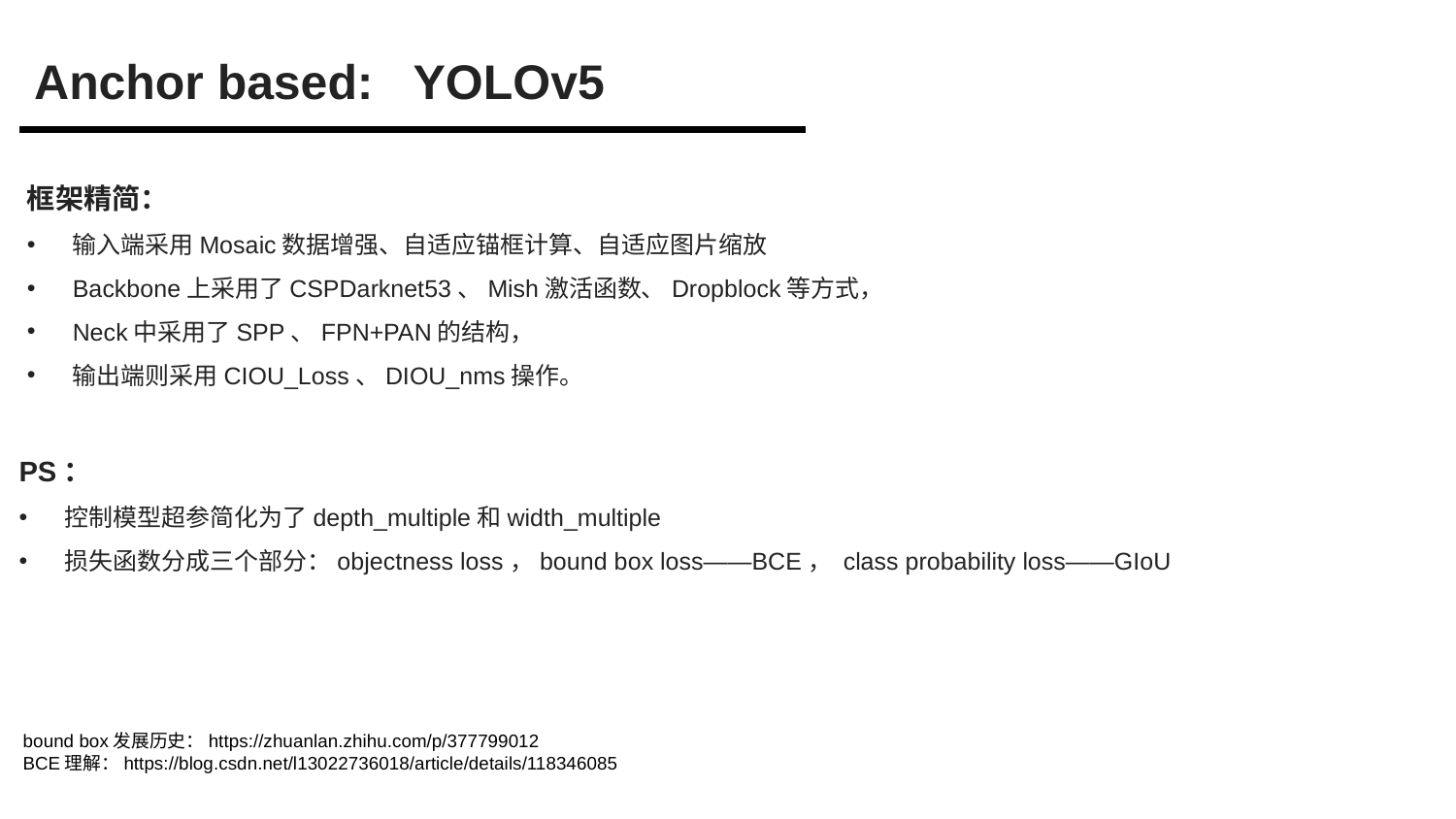

Anchor based:   YOLOv5
框架精简：
输入端采用Mosaic数据增强、自适应锚框计算、自适应图片缩放
Backbone上采用了CSPDarknet53、Mish激活函数、Dropblock等方式，
Neck中采用了SPP、FPN+PAN的结构，
输出端则采用CIOU_Loss、DIOU_nms操作。
PS：
控制模型超参简化为了depth_multiple和width_multiple
损失函数分成三个部分：objectness loss，bound box loss——BCE， class probability loss——GIoU
bound box发展历史：https://zhuanlan.zhihu.com/p/377799012
BCE理解：https://blog.csdn.net/l13022736018/article/details/118346085